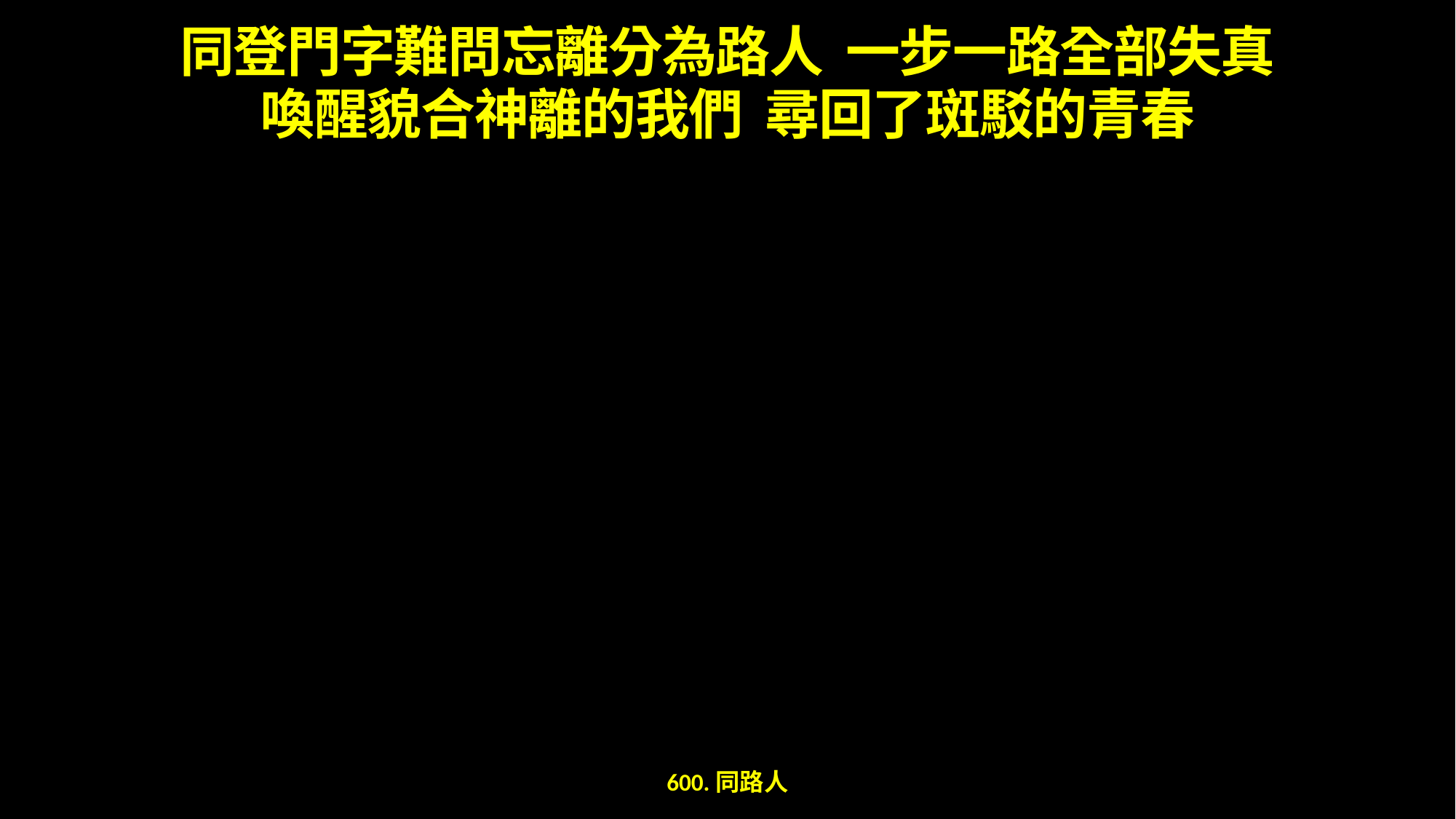

同登門字難問忘離分為路人  一步一路全部失真
喚醒貌合神離的我們  尋回了斑駁的青春

600.同路人